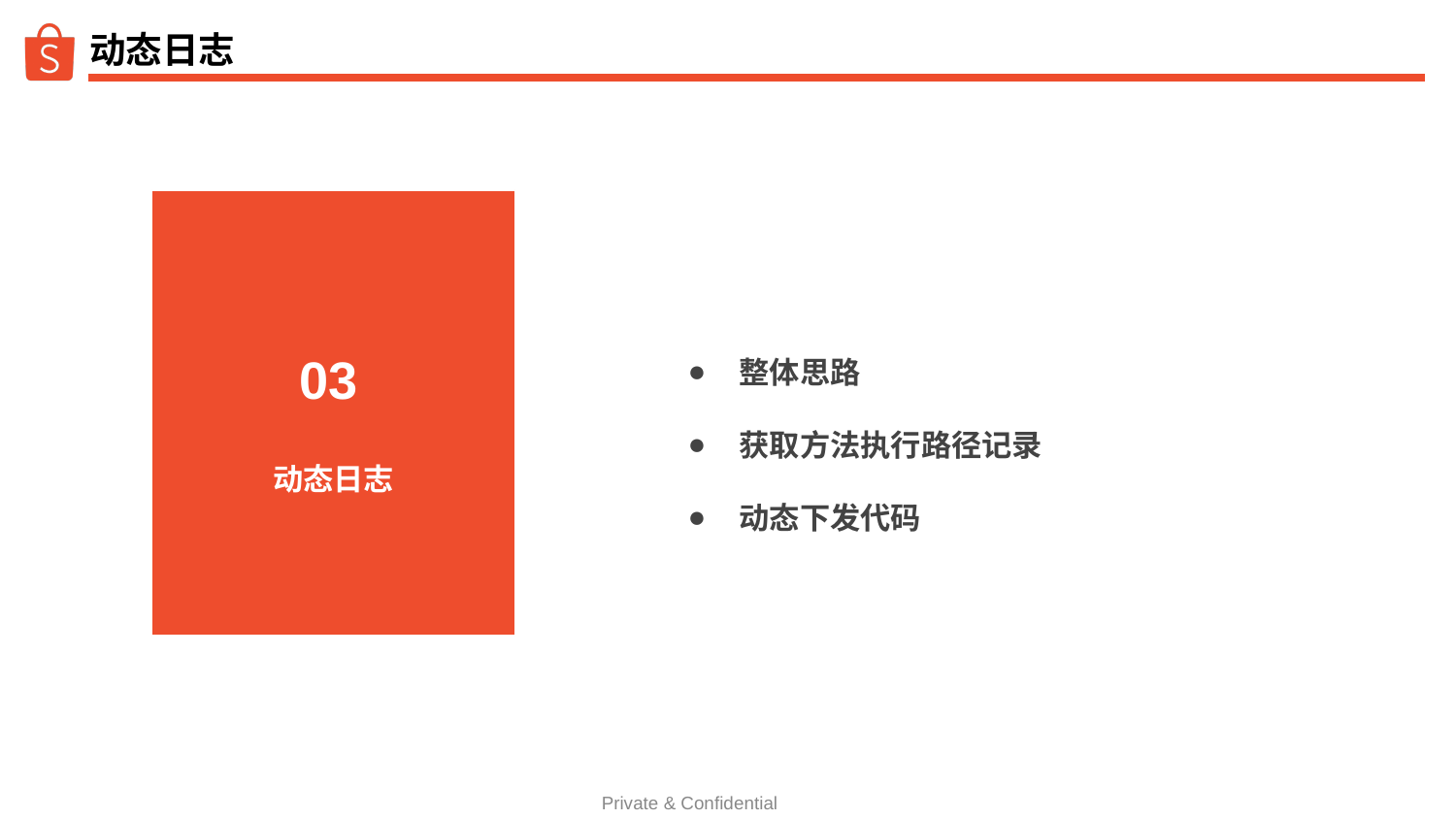

动态日志

整体思路
获取方法执行路径记录
动态下发代码
 03

简介
动态日志
Private & Confidential